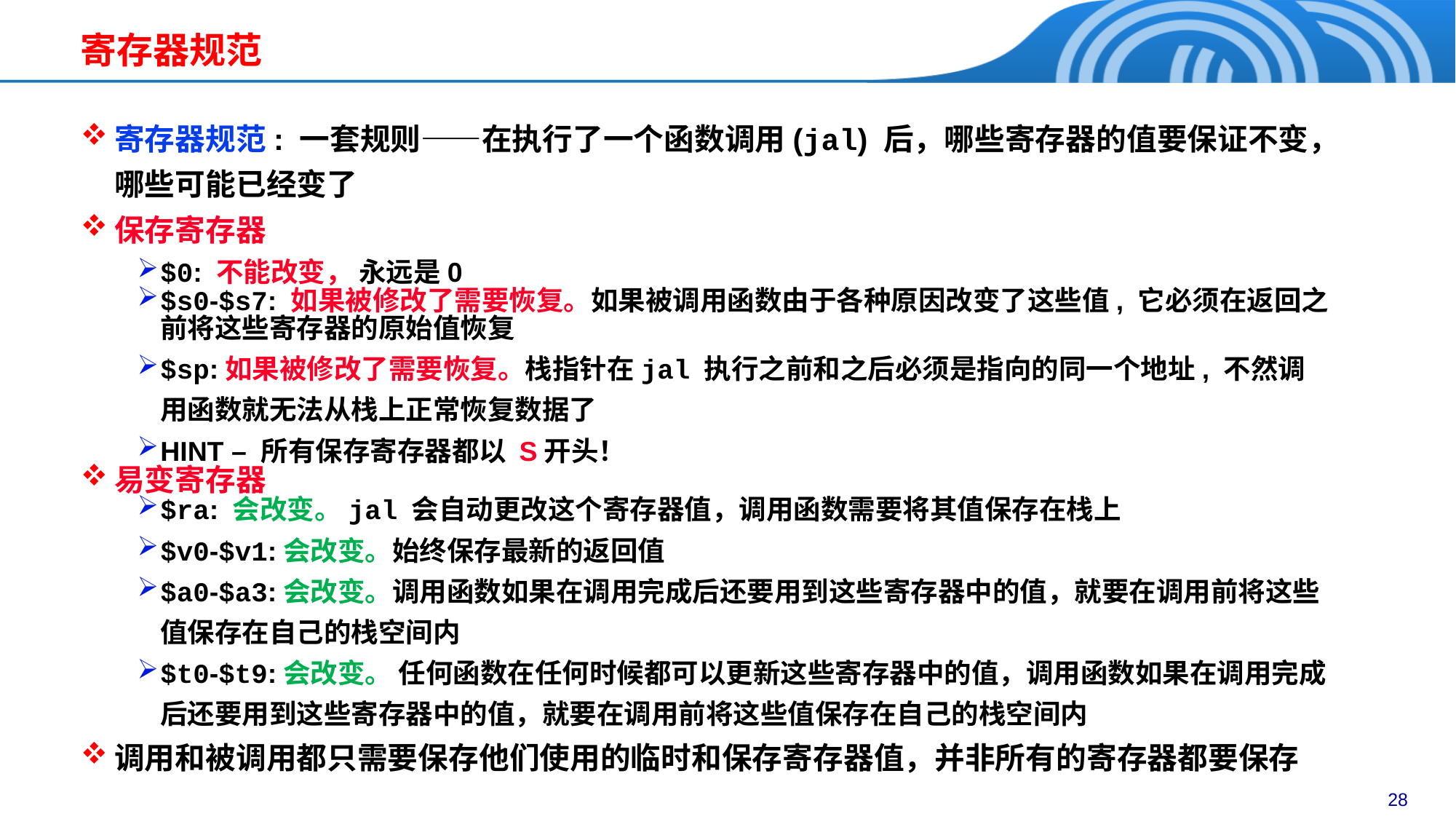

寄存器规范
寄存器规范: 一套规则——在执行了一个函数调用(jal) 后，哪些寄存器的值要保证不变，哪些可能已经变了
保存寄存器
$0: 不能改变， 永远是0
$s0-$s7: 如果被修改了需要恢复。如果被调用函数由于各种原因改变了这些值, 它必须在返回之前将这些寄存器的原始值恢复
$sp:如果被修改了需要恢复。栈指针在jal 执行之前和之后必须是指向的同一个地址, 不然调用函数就无法从栈上正常恢复数据了
HINT – 所有保存寄存器都以 S开头！
易变寄存器
$ra: 会改变。jal 会自动更改这个寄存器值，调用函数需要将其值保存在栈上
$v0-$v1:会改变。始终保存最新的返回值
$a0-$a3:会改变。调用函数如果在调用完成后还要用到这些寄存器中的值，就要在调用前将这些值保存在自己的栈空间内
$t0-$t9:会改变。 任何函数在任何时候都可以更新这些寄存器中的值，调用函数如果在调用完成后还要用到这些寄存器中的值，就要在调用前将这些值保存在自己的栈空间内
调用和被调用都只需要保存他们使用的临时和保存寄存器值，并非所有的寄存器都要保存